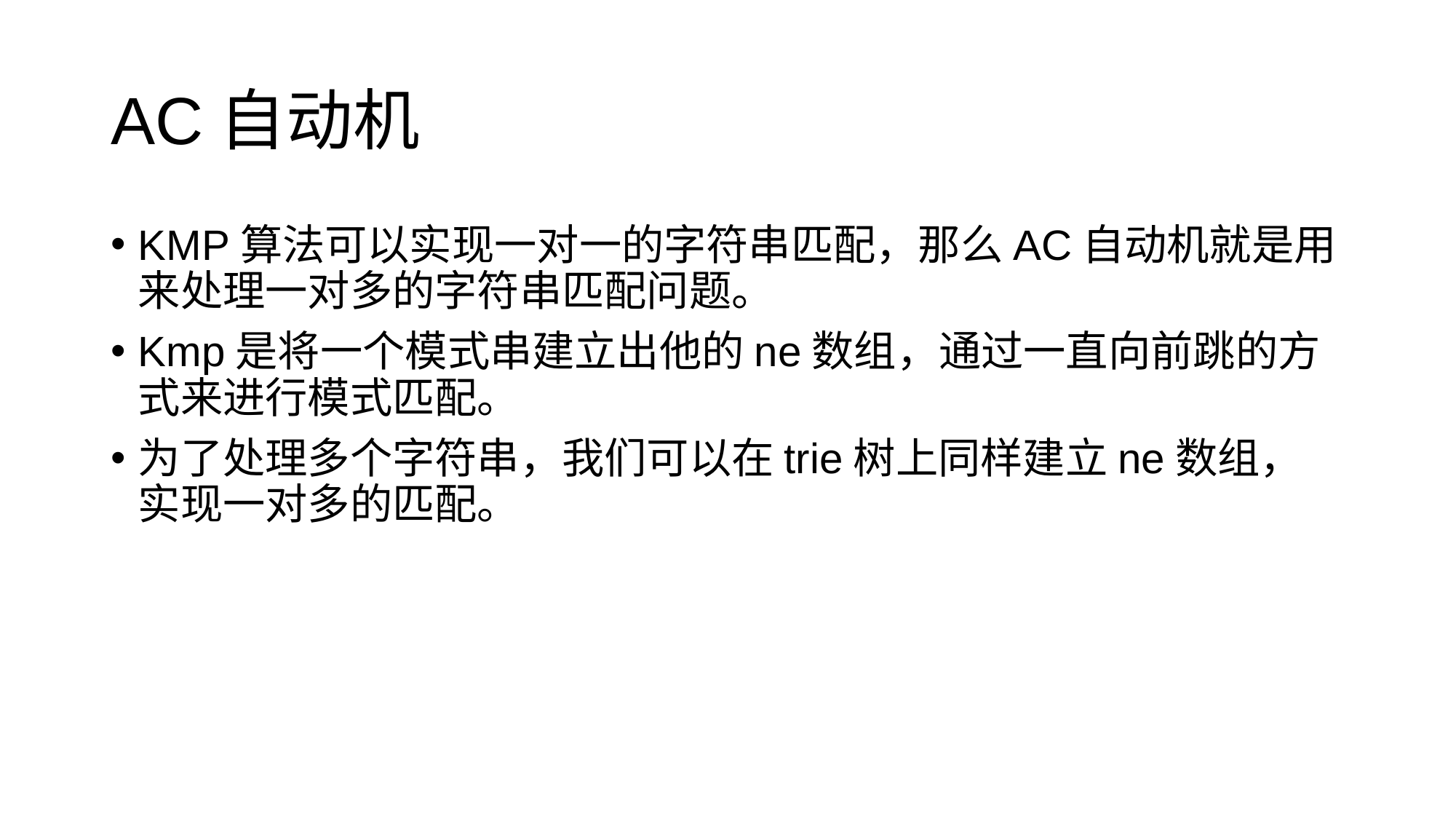

# AC自动机
KMP算法可以实现一对一的字符串匹配，那么AC自动机就是用来处理一对多的字符串匹配问题。
Kmp是将一个模式串建立出他的ne数组，通过一直向前跳的方式来进行模式匹配。
为了处理多个字符串，我们可以在trie树上同样建立ne数组，实现一对多的匹配。